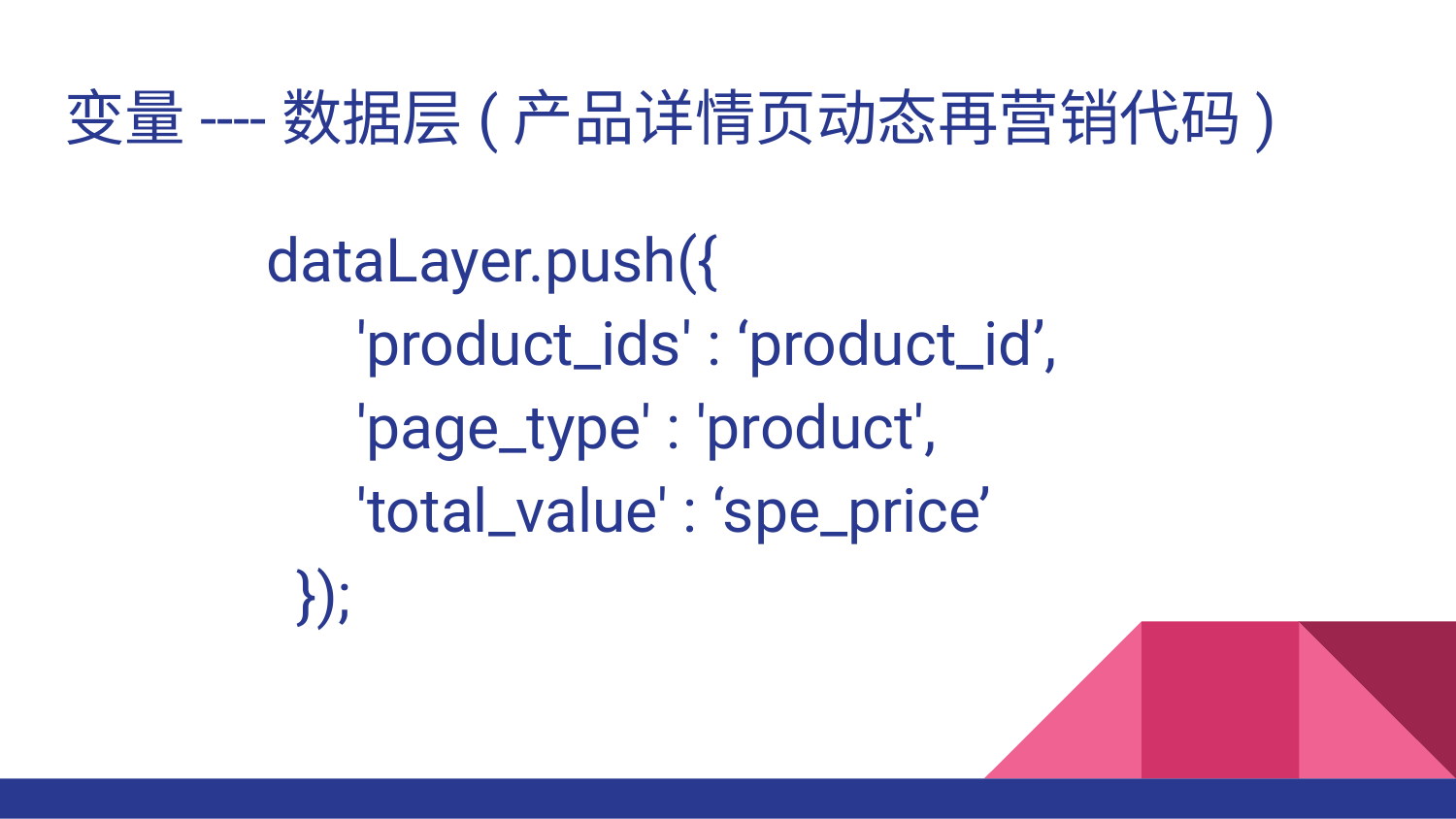

# 变量----数据层(产品详情页动态再营销代码)
  dataLayer.push({
        'product_ids' : ‘product_id’,
        'page_type' : 'product',
        'total_value' : ‘spe_price’
    });